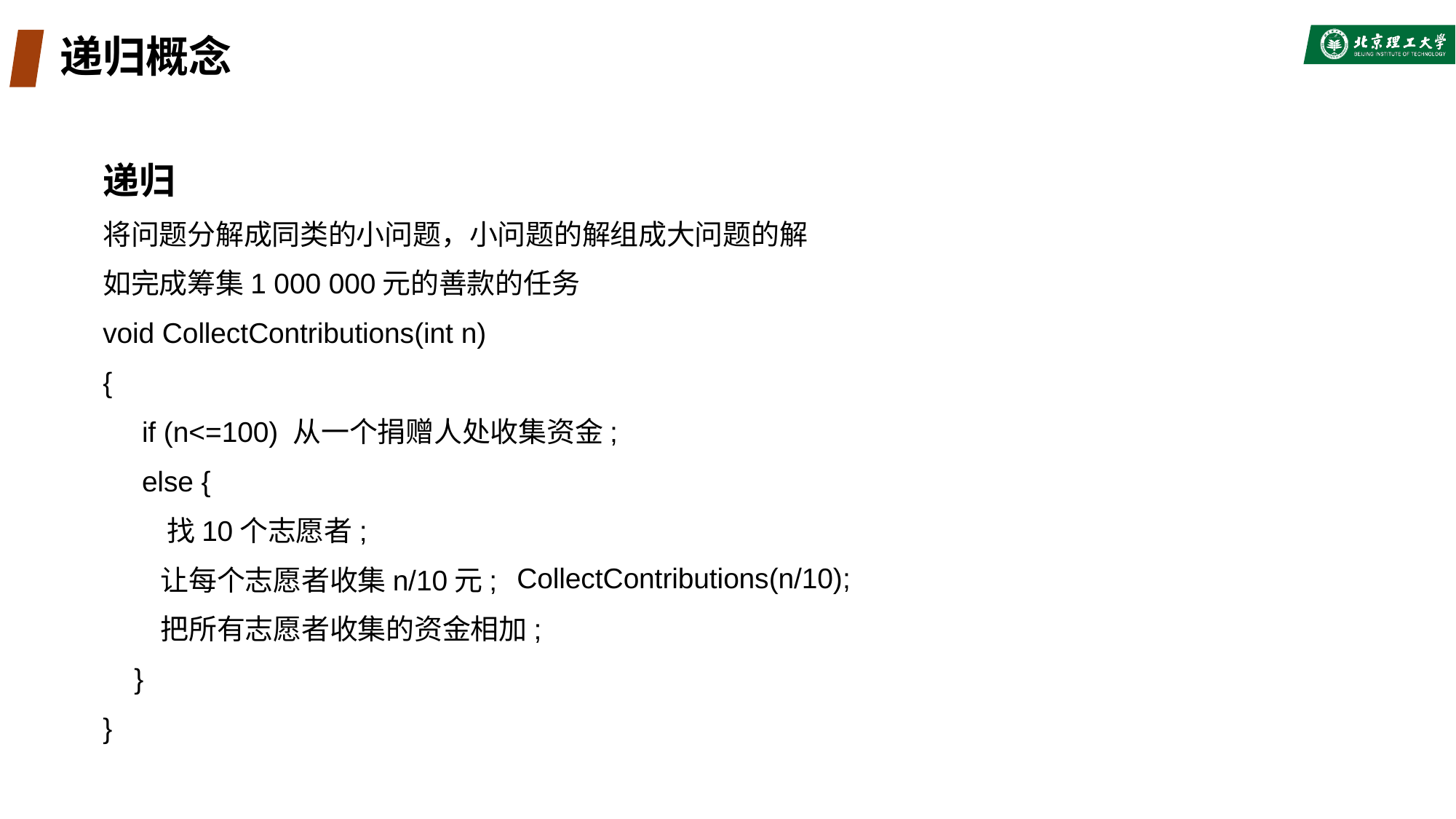

# 递归概念
递归
将问题分解成同类的小问题，小问题的解组成大问题的解
如完成筹集1 000 000元的善款的任务
void CollectContributions(int n)
{
     if (n<=100) 从一个捐赠人处收集资金;
     else {
         找10个志愿者;
        让每个志愿者收集n/10元;
        把所有志愿者收集的资金相加;
    }
}

CollectContributions(n/10);